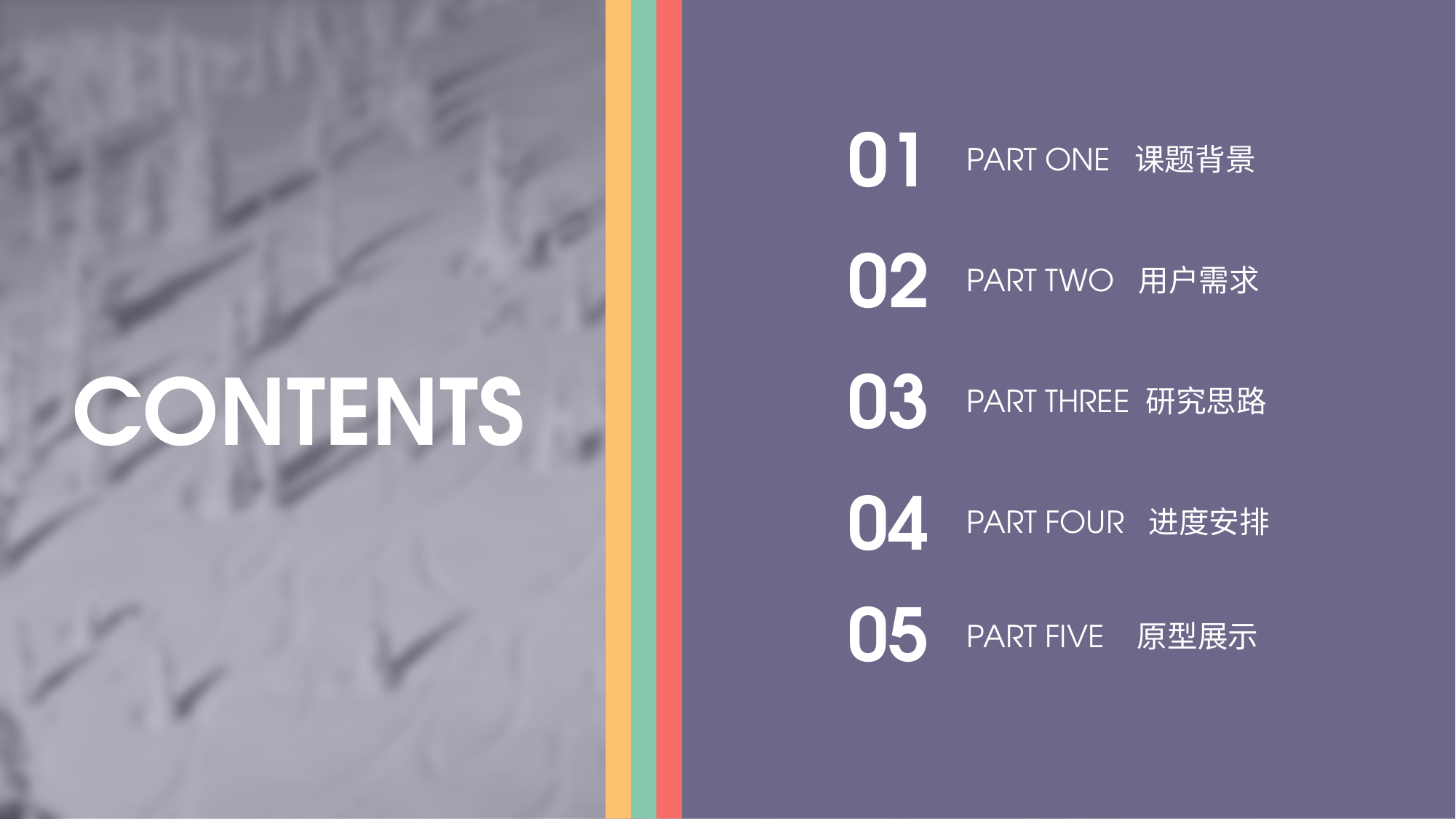

01
PART ONE  课题背景
02
PART TWO  用户需求
CONTENTS
03
PART THREE 研究思路
04
PART FOUR  进度安排
05
PART FIVE   原型展示